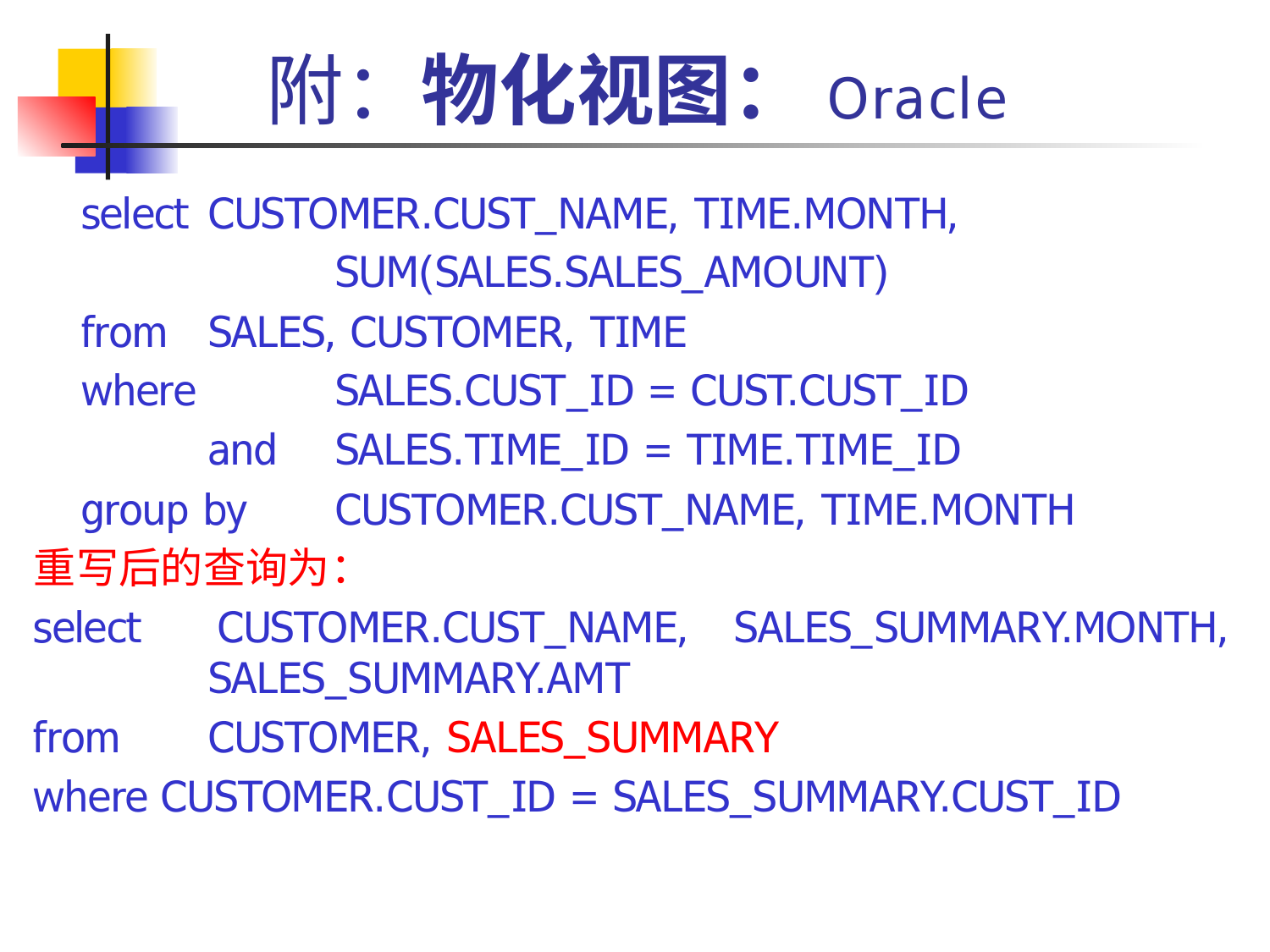

# 附：物化视图：Oracle
	select 	CUSTOMER.CUST_NAME, TIME.MONTH,
	 		SUM(SALES.SALES_AMOUNT)
	from 	SALES, CUSTOMER, TIME
	where 	SALES.CUST_ID = CUST.CUST_ID
		and 	SALES.TIME_ID = TIME.TIME_ID
	group by 	CUSTOMER.CUST_NAME, TIME.MONTH
重写后的查询为：
select 	CUSTOMER.CUST_NAME, 	SALES_SUMMARY.MONTH, 	SALES_SUMMARY.AMT
from 	CUSTOMER, SALES_SUMMARY
where CUSTOMER.CUST_ID = SALES_SUMMARY.CUST_ID